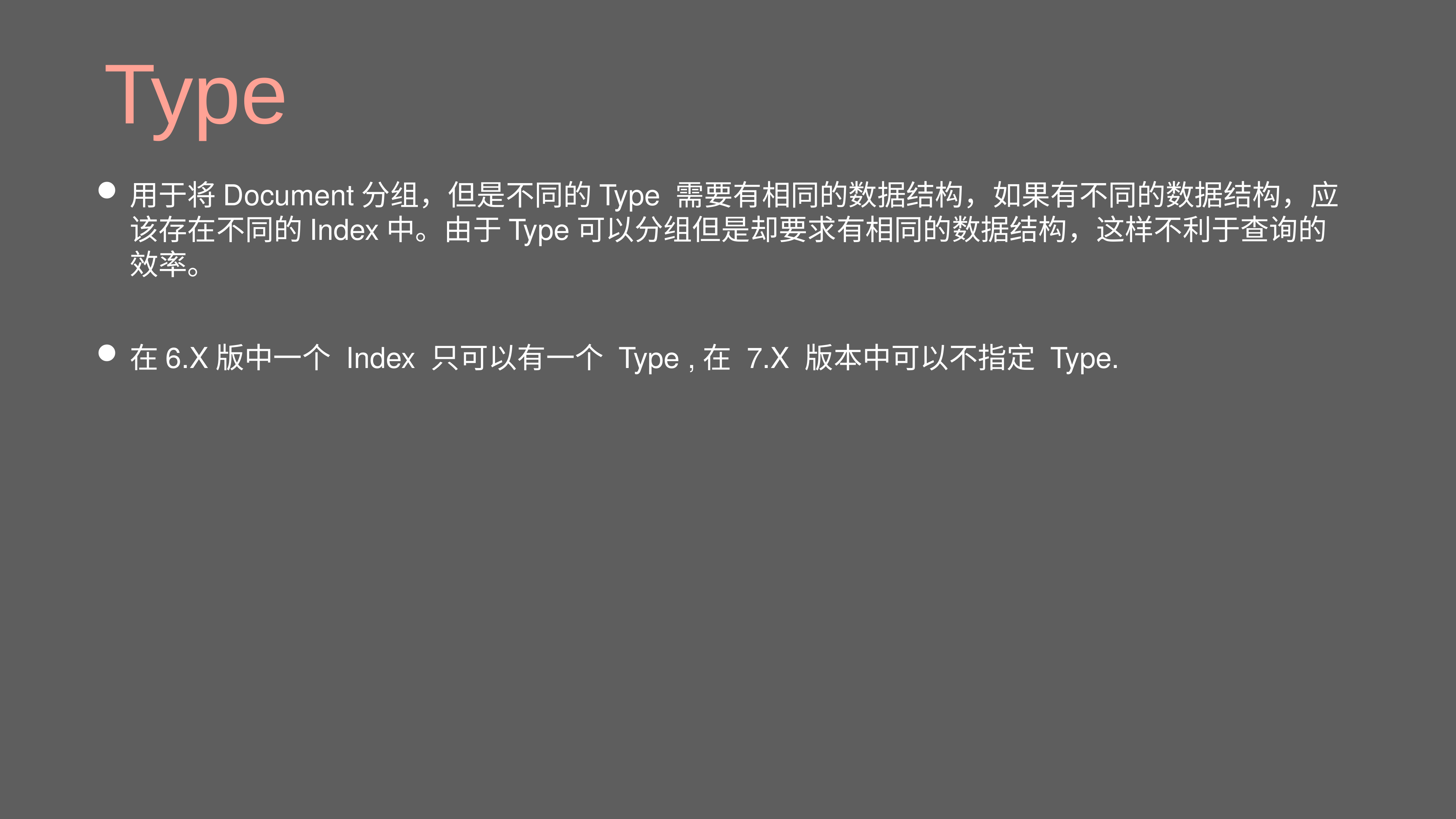

# Type
用于将Document分组，但是不同的Type 需要有相同的数据结构，如果有不同的数据结构，应该存在不同的Index中。由于Type可以分组但是却要求有相同的数据结构，这样不利于查询的效率。

在6.X版中一个 Index 只可以有一个 Type ,在 7.X 版本中可以不指定 Type.